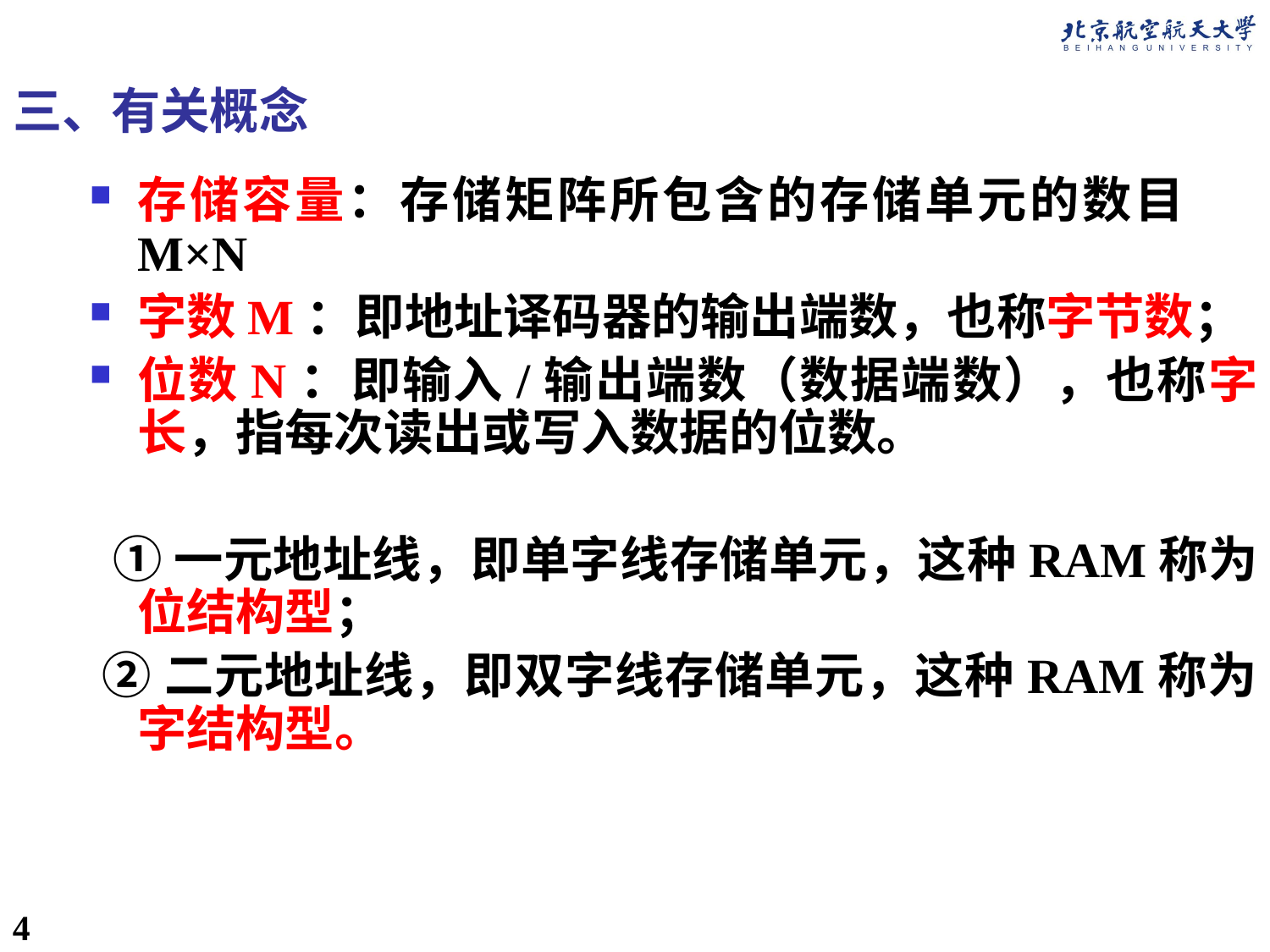

三、有关概念
存储容量：存储矩阵所包含的存储单元的数目      M×N
字数M：即地址译码器的输出端数，也称字节数；
位数N：即输入/输出端数（数据端数），也称字长，指每次读出或写入数据的位数。

  ①一元地址线，即单字线存储单元，这种RAM称为位结构型；
 ②二元地址线，即双字线存储单元，这种RAM称为字结构型。
4